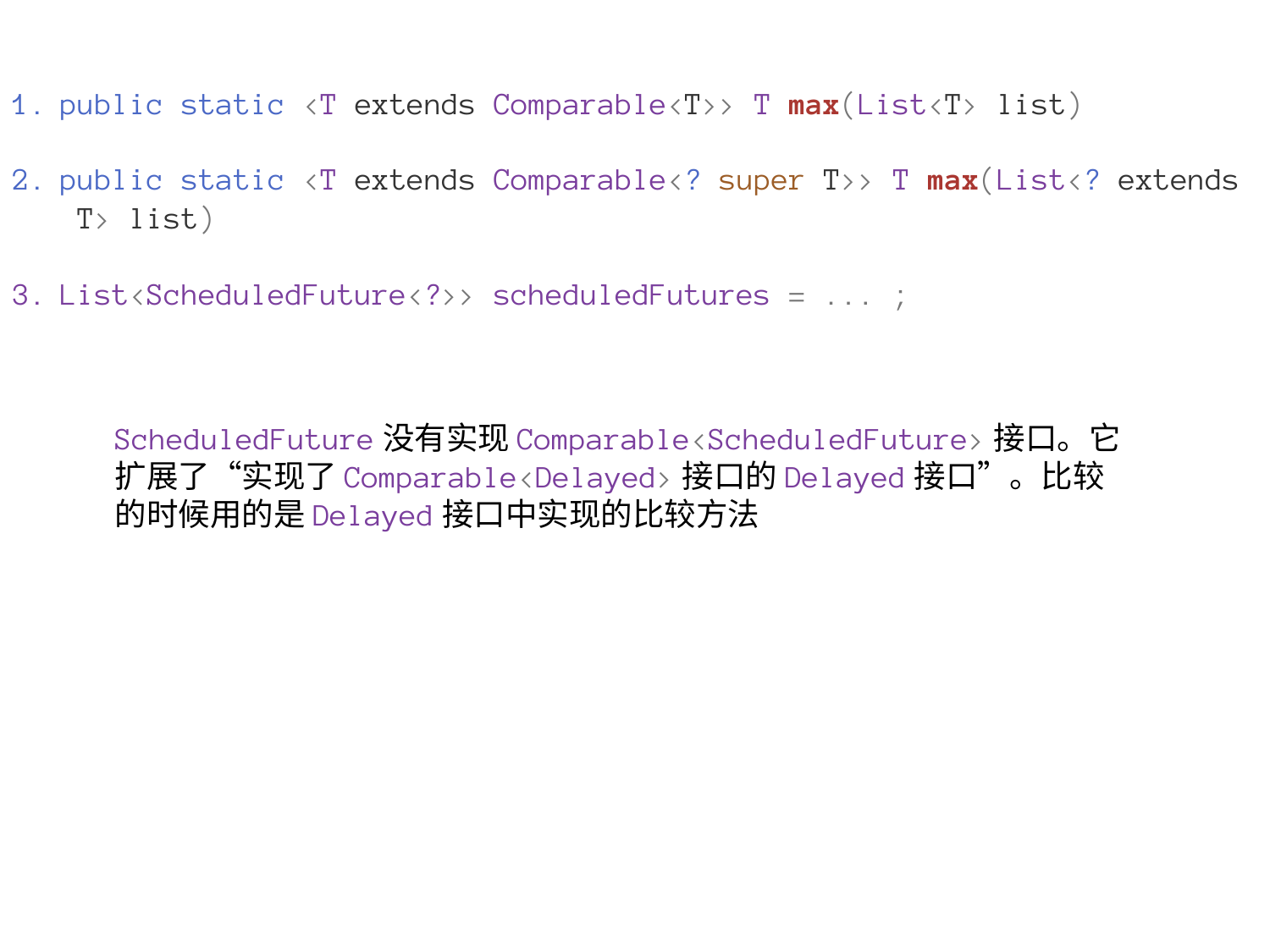

public static <T extends Comparable<T>> T max(List<T> list)

public static <T extends Comparable<? super T>> T max(List<? extends T> list)

List<ScheduledFuture<?>> scheduledFutures = ... ;

ScheduledFuture没有实现Comparable<ScheduledFuture>接口。它扩展了“实现了Comparable<Delayed>接口的Delayed接口”。比较的时候用的是Delayed接口中实现的比较方法